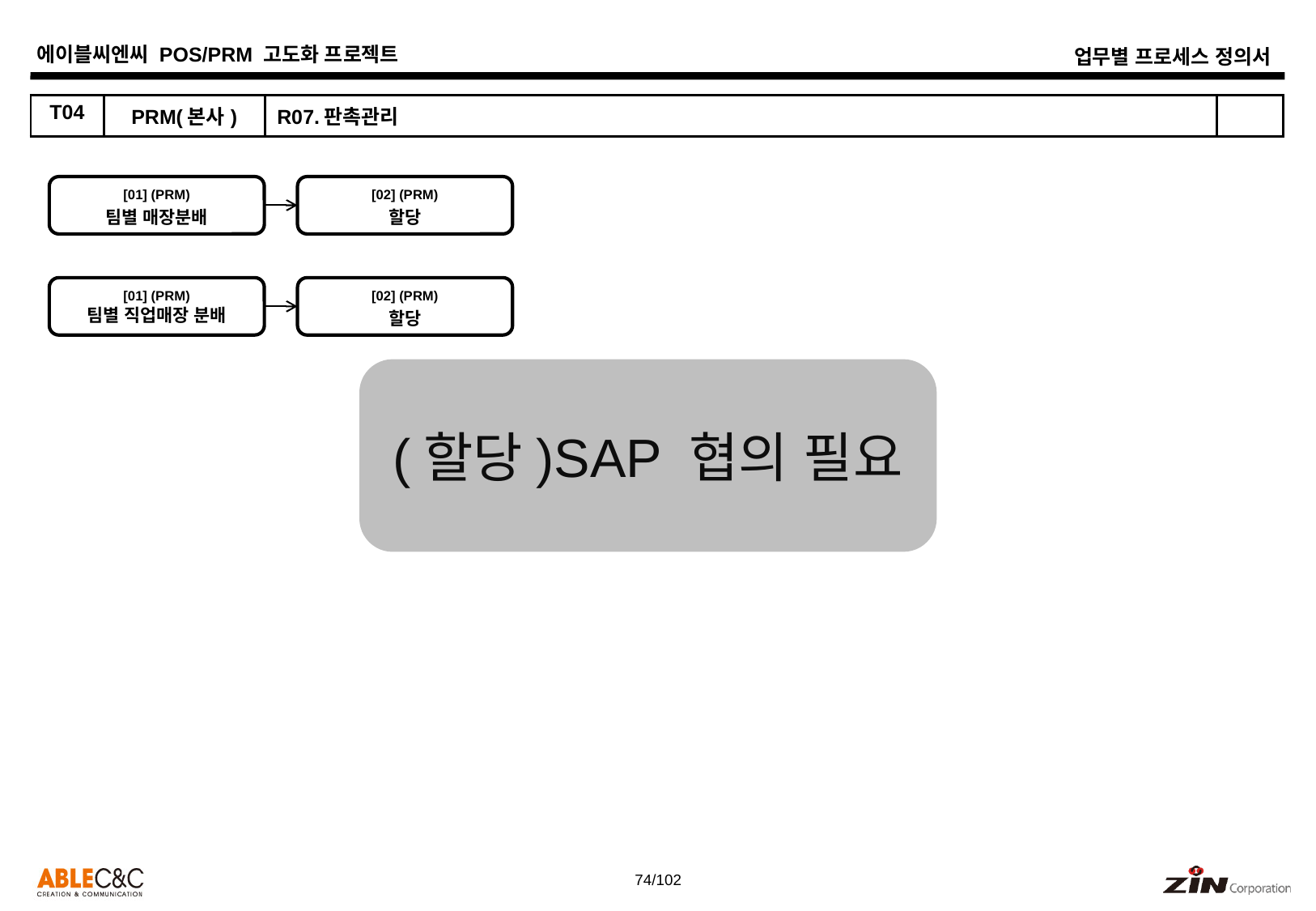

| T04 | PRM(본사) | R07.판촉관리 |  |
| --- | --- | --- | --- |
[01] (PRM)
팀별 매장분배
[02] (PRM)
할당
[01] (PRM)
팀별 직업매장 분배
[02] (PRM)
할당
(할당)SAP 협의 필요